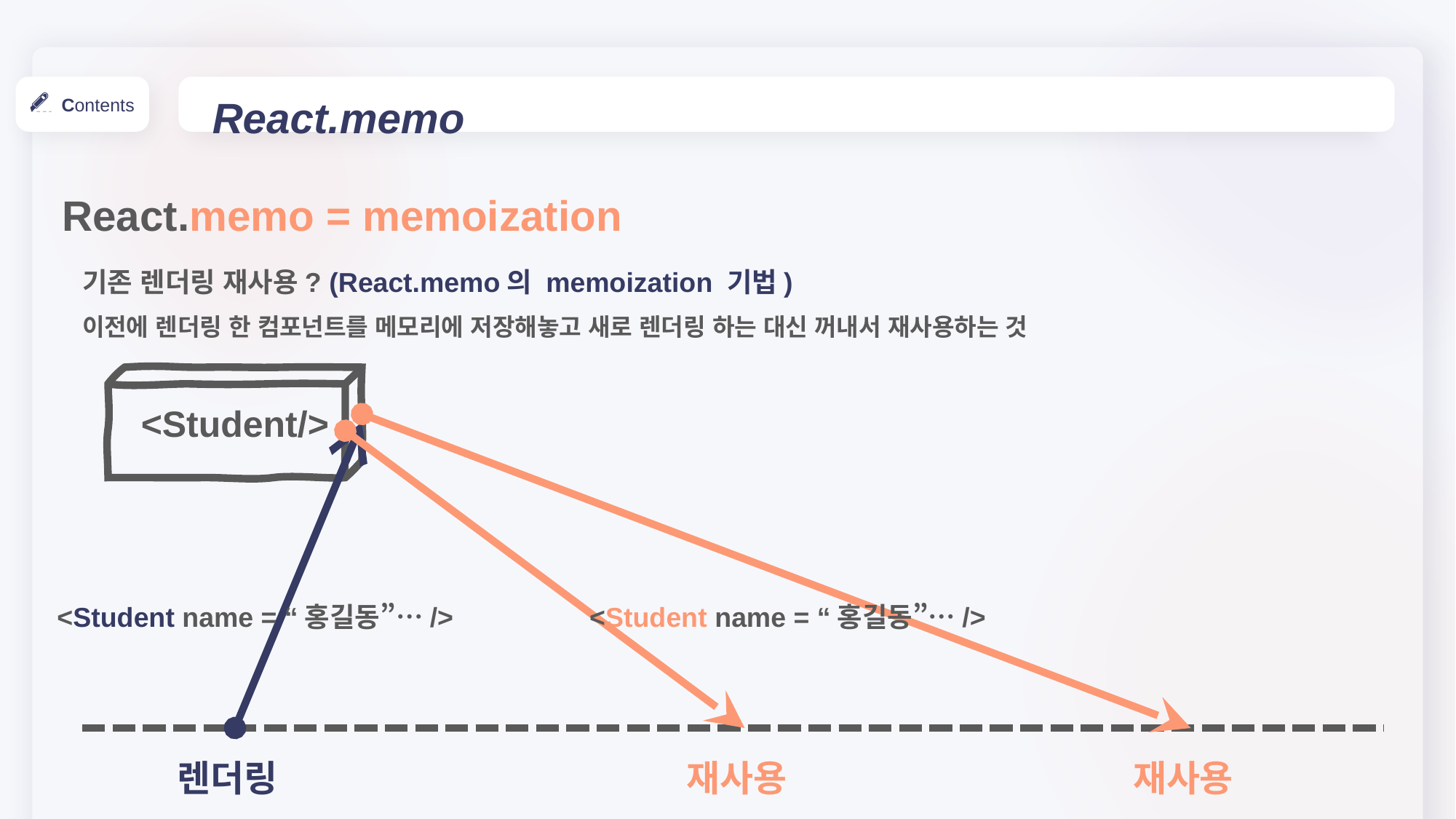

React.memo
Contents

React.memo = memoization
기존 렌더링 재사용? (React.memo의 memoization 기법)
이전에 렌더링 한 컴포넌트를 메모리에 저장해놓고 새로 렌더링 하는 대신 꺼내서 재사용하는 것
<Student/>
<Student name = “홍길동”…/>
<Student name = “홍길동”…/>
렌더링
재사용
재사용